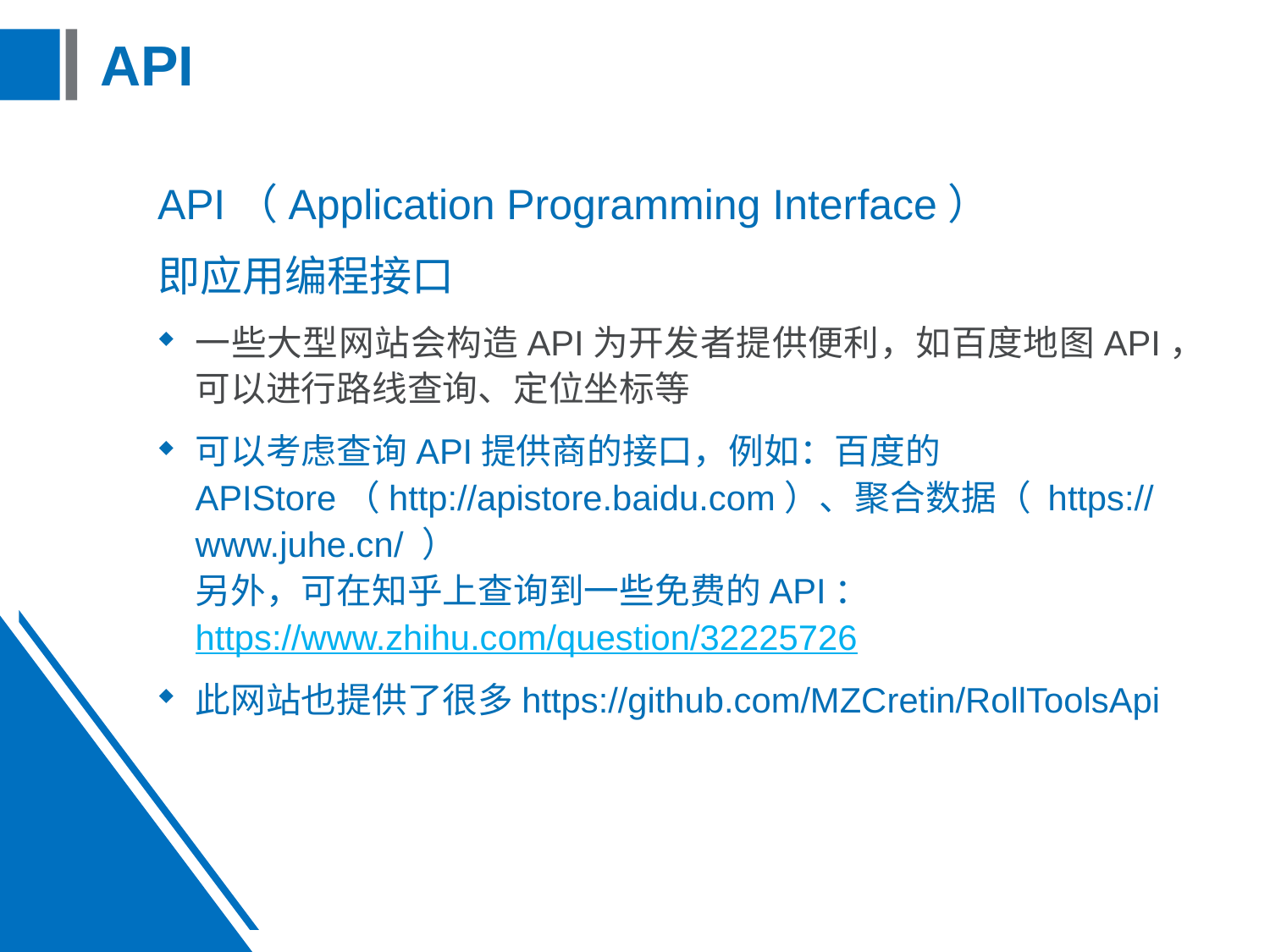

# API
API（Application Programming Interface）
即应用编程接口
一些大型网站会构造API为开发者提供便利，如百度地图API，可以进行路线查询、定位坐标等
可以考虑查询API提供商的接口，例如：百度的APIStore（http://apistore.baidu.com）、聚合数据（ https://www.juhe.cn/ ）
另外，可在知乎上查询到一些免费的API：https://www.zhihu.com/question/32225726
此网站也提供了很多https://github.com/MZCretin/RollToolsApi
3